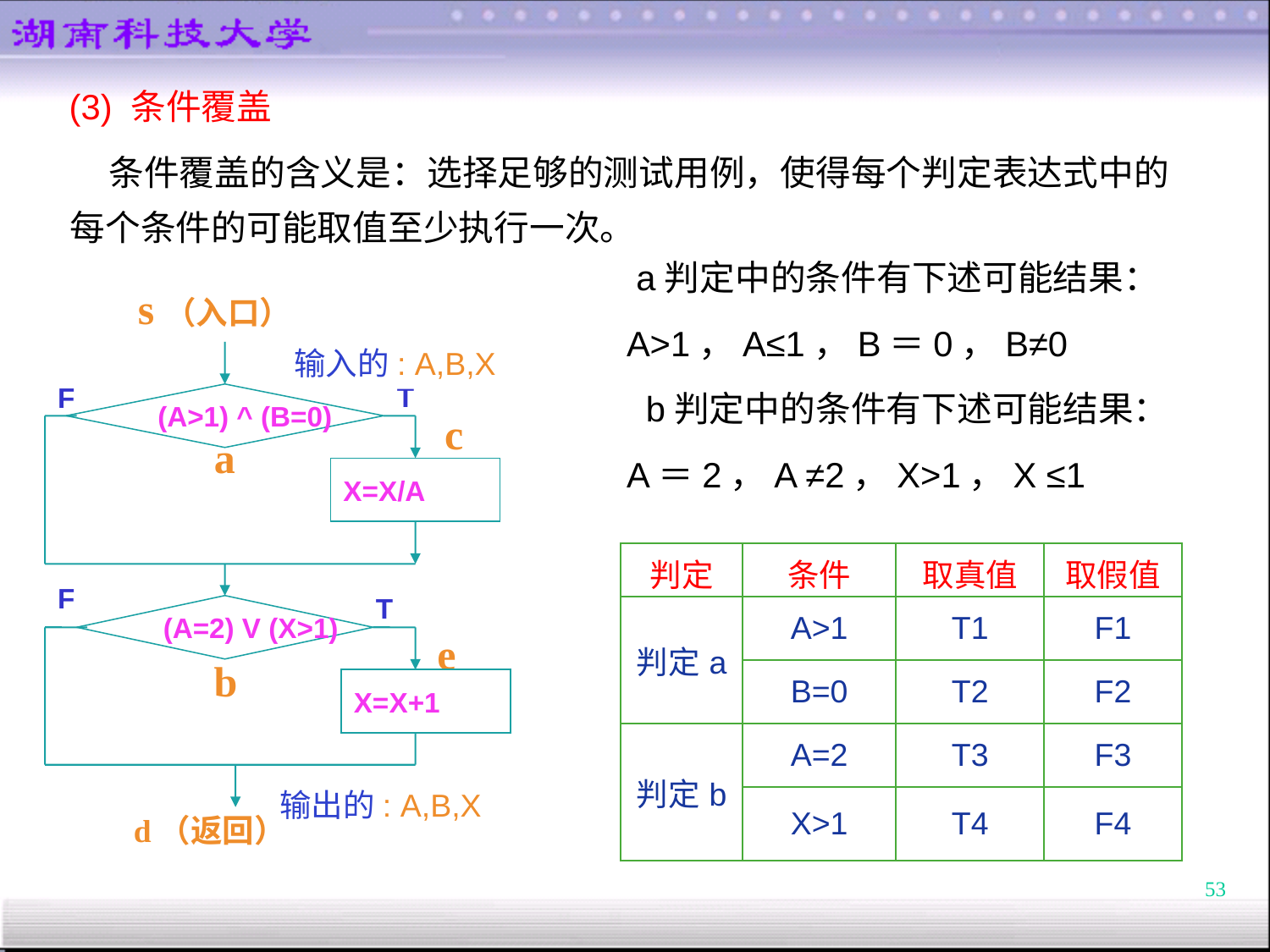

(3) 条件覆盖
    条件覆盖的含义是：选择足够的测试用例，使得每个判定表达式中的每个条件的可能取值至少执行一次。
 a判定中的条件有下述可能结果：
A>1，A≤1，B＝0，B≠0
  b判定中的条件有下述可能结果：
A＝2，A ≠2，X>1，X ≤1
s（入口）

T
F
(A>1) ^ (B=0)

X=X/A

F
T
(A=2) V (X>1)

X=X+1

c
a
e
b
d（返回）
输入的: A,B,X
输出的: A,B,X
| 判定 | 条件 | 取真值 | 取假值 |
| --- | --- | --- | --- |
| 判定a | A>1 | T1 | F1 |
|  | B=0 | T2 | F2 |
| 判定b | A=2 | T3 | F3 |
|  | X>1 | T4 | F4 |
53